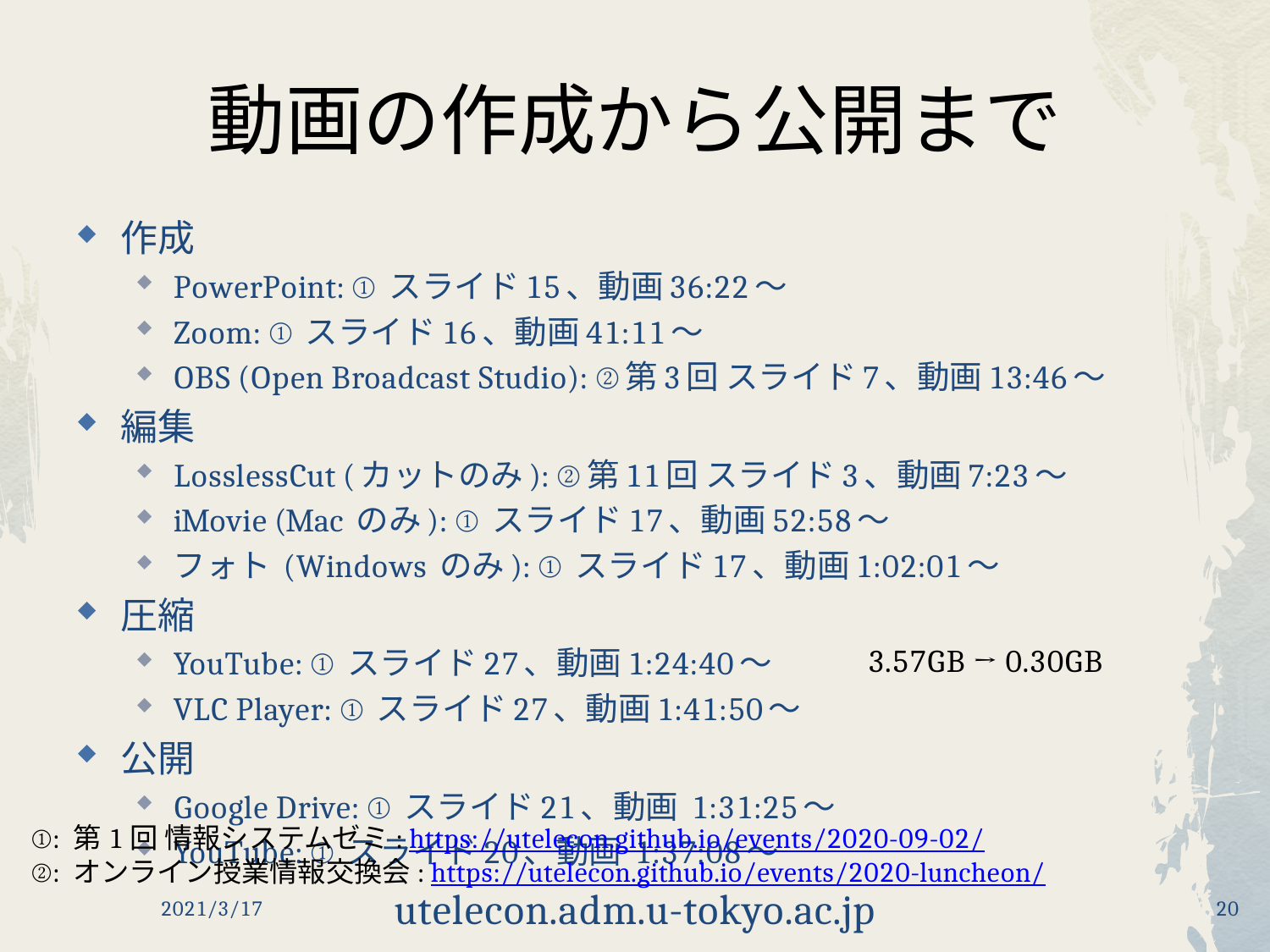

# 動画の作成から公開まで
作成
PowerPoint: ① スライド15、動画36:22～
Zoom: ① スライド16、動画41:11～
OBS (Open Broadcast Studio): ②第3回 スライド7、動画13:46～
編集
LosslessCut (カットのみ): ②第11回 スライド3、動画7:23～
iMovie (Mac のみ): ① スライド17、動画52:58～
フォト (Windows のみ): ① スライド17、動画1:02:01～
圧縮
YouTube: ① スライド27、動画1:24:40～
VLC Player: ① スライド27、動画1:41:50～
公開
Google Drive: ① スライド21、動画 1:31:25～
YouTube: ① スライド20、動画 1:37:08～
3.57GB → 0.30GB
①: 第1回 情報システムゼミ: https://utelecon.github.io/events/2020-09-02/
②: オンライン授業情報交換会: https://utelecon.github.io/events/2020-luncheon/
2021/3/17
utelecon.adm.u-tokyo.ac.jp
20